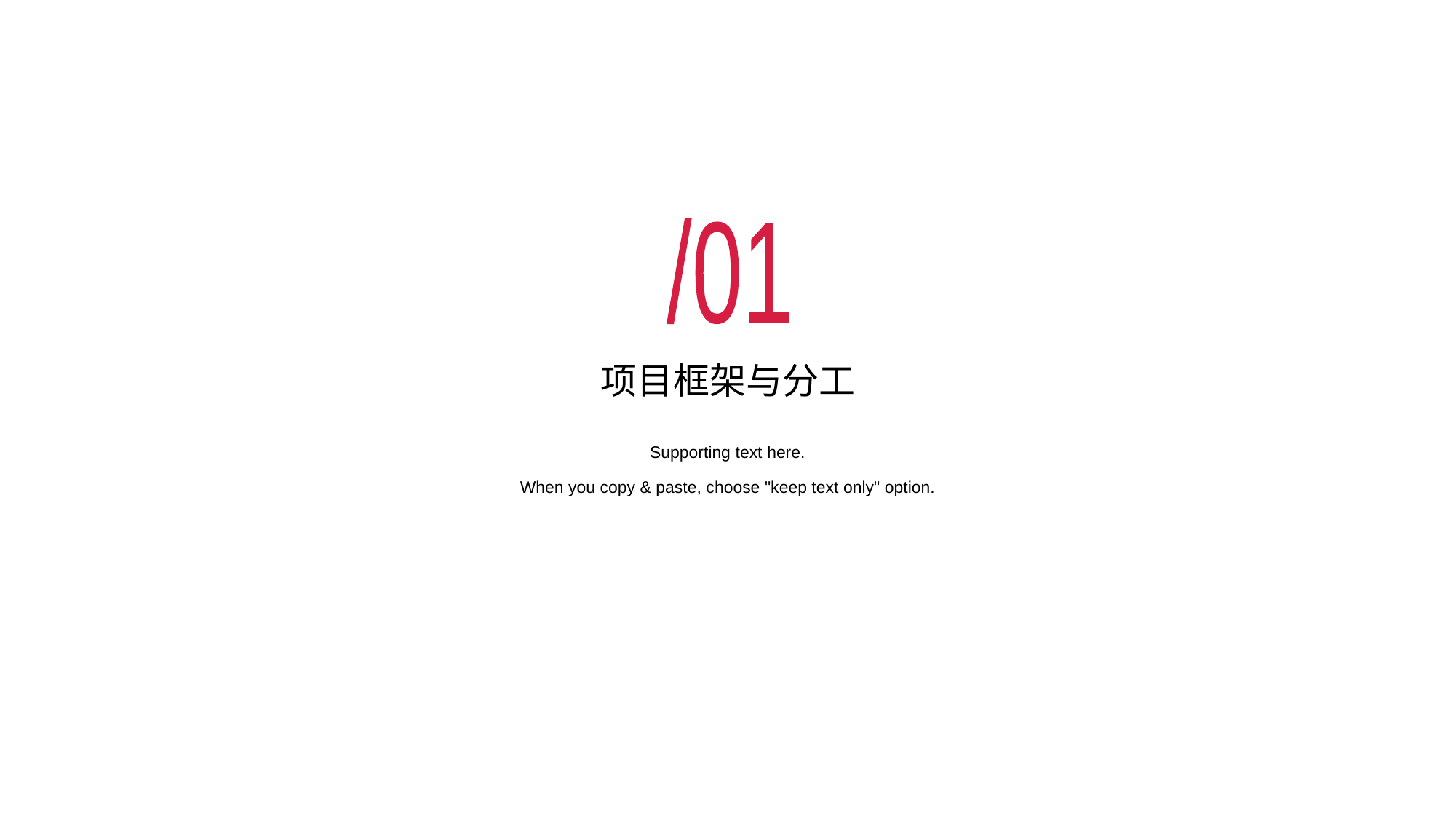

/01
# 项目框架与分工
Supporting text here.
When you copy & paste, choose "keep text only" option.